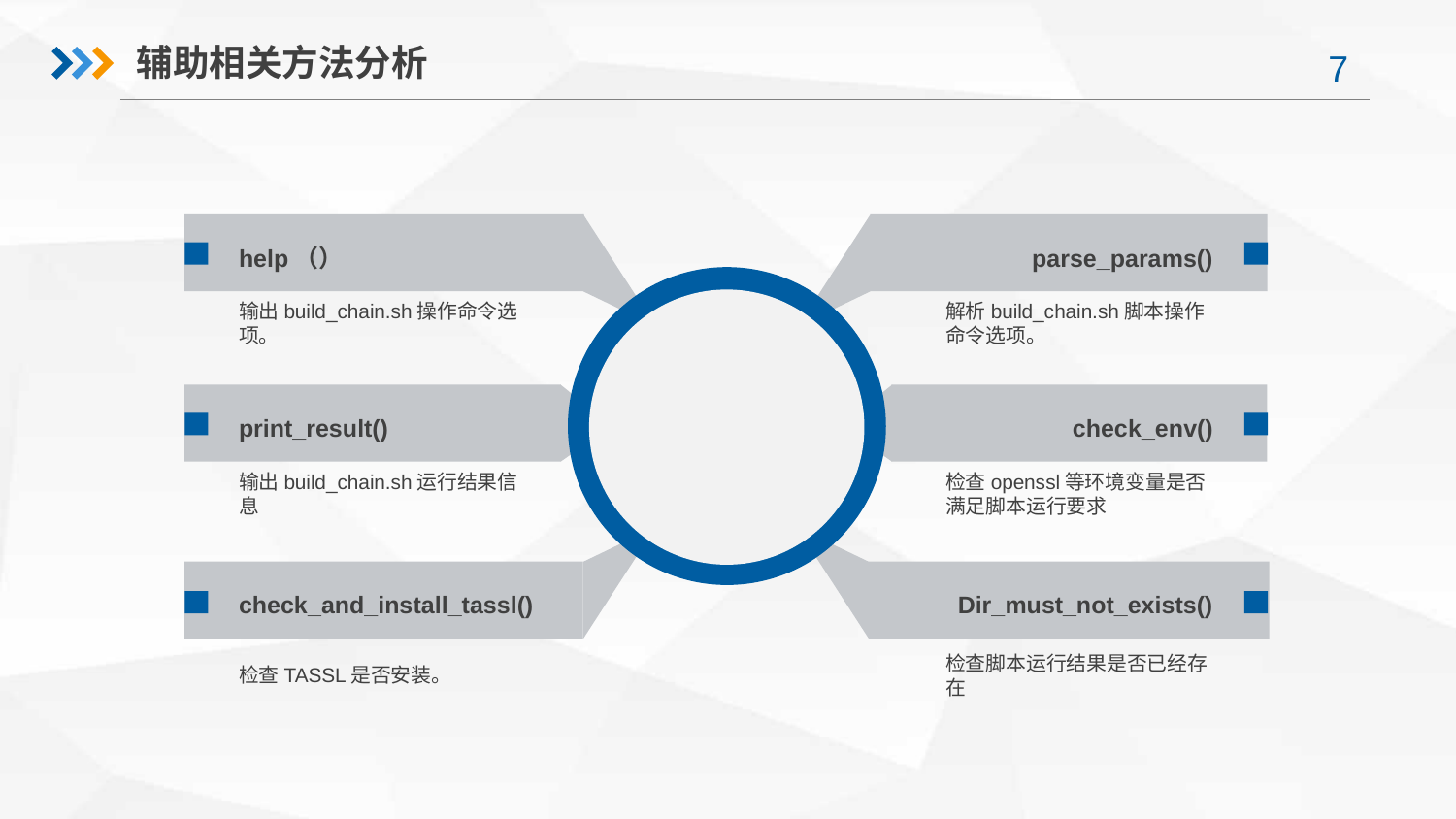

辅助相关方法分析

help（）
parse_params()

输出build_chain.sh操作命令选项。
解析build_chain.sh脚本操作命令选项。

print_result()
check_env()

输出build_chain.sh运行结果信息
检查openssl等环境变量是否满足脚本运行要求

check_and_install_tassl()
Dir_must_not_exists()

检查TASSL是否安装。
检查脚本运行结果是否已经存在